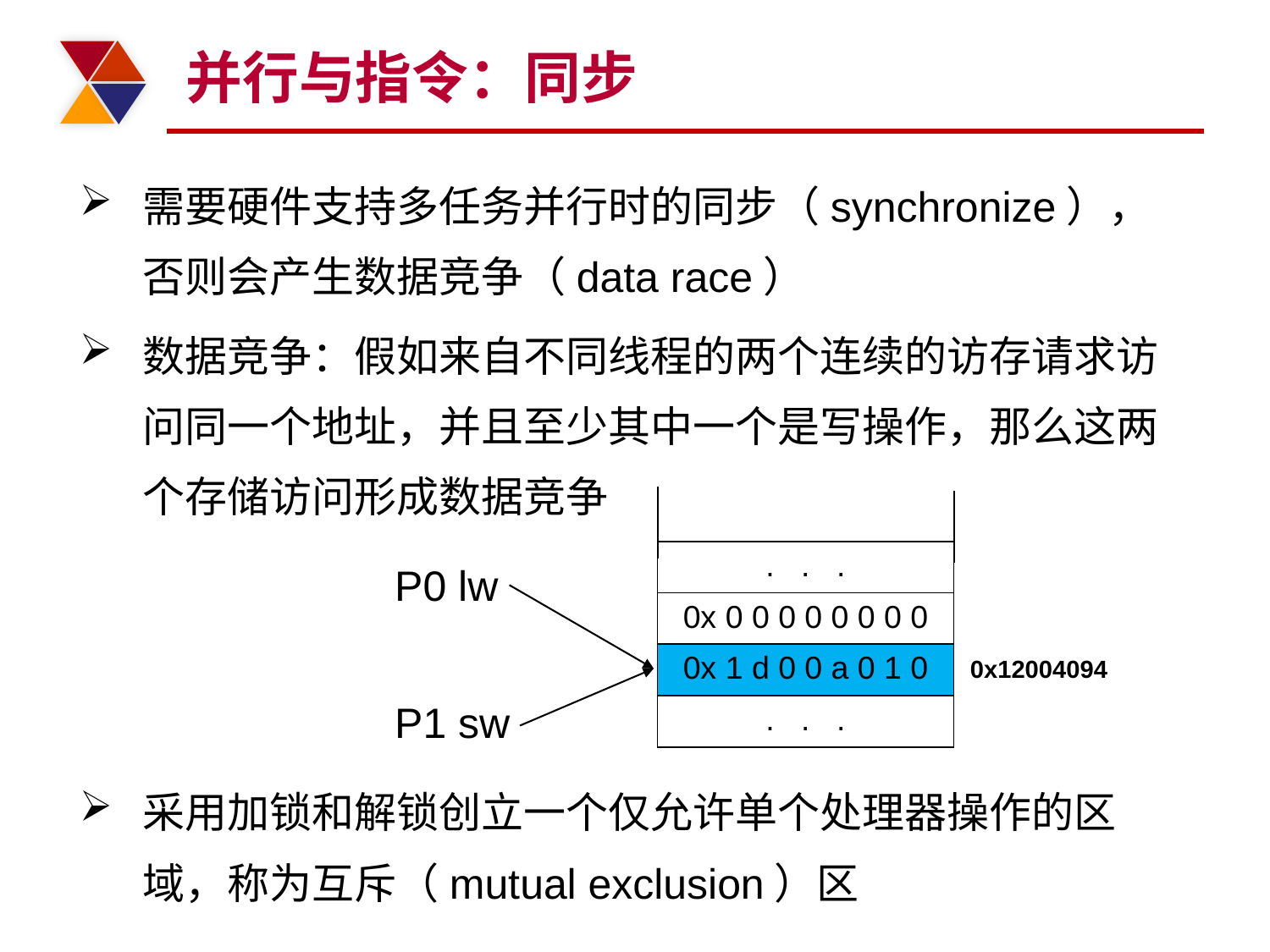

# 并行与指令：同步
需要硬件支持多任务并行时的同步（synchronize），否则会产生数据竞争（data race）
数据竞争：假如来自不同线程的两个连续的访存请求访问同一个地址，并且至少其中一个是写操作，那么这两个存储访问形成数据竞争

采用加锁和解锁创立一个仅允许单个处理器操作的区域，称为互斥（mutual exclusion）区
| . . . |
| --- |
| 0x 0 0 0 0 0 0 0 0 |
| 0x 1 d 0 0 a 0 1 0 |
| . . . |
P0 lw
0x12004094
P1 sw